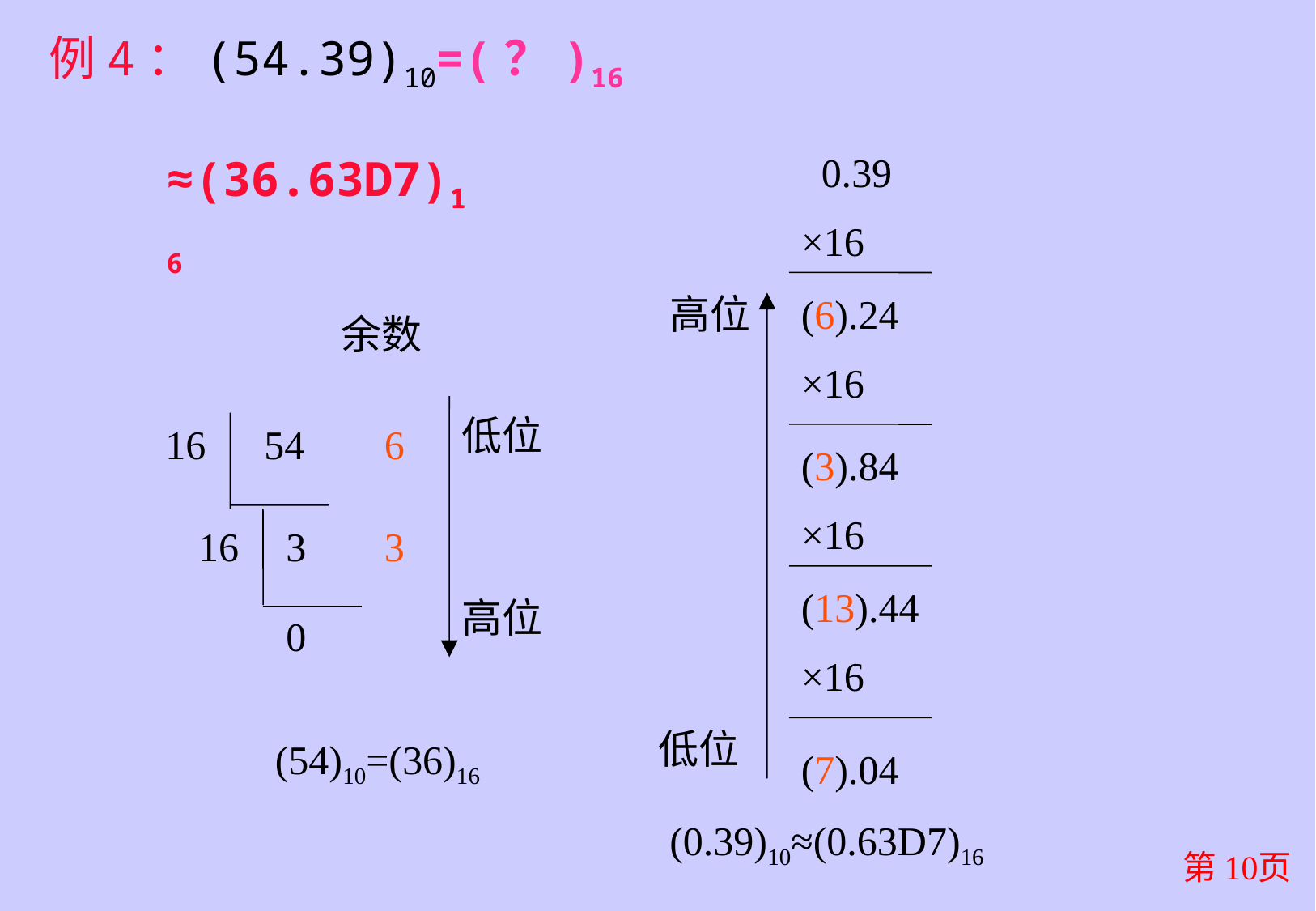

例4：(54.39)10=(？)16
  0.39
×16
≈(36.63D7)16

高位
(6).24
×16

余数

低位
16

54
6

(3).84
×16

16
3
3

(13).44
×16
高位
0

低位

(54)10=(36)16
(7).04
(0.39)10≈(0.63D7)16
第10页